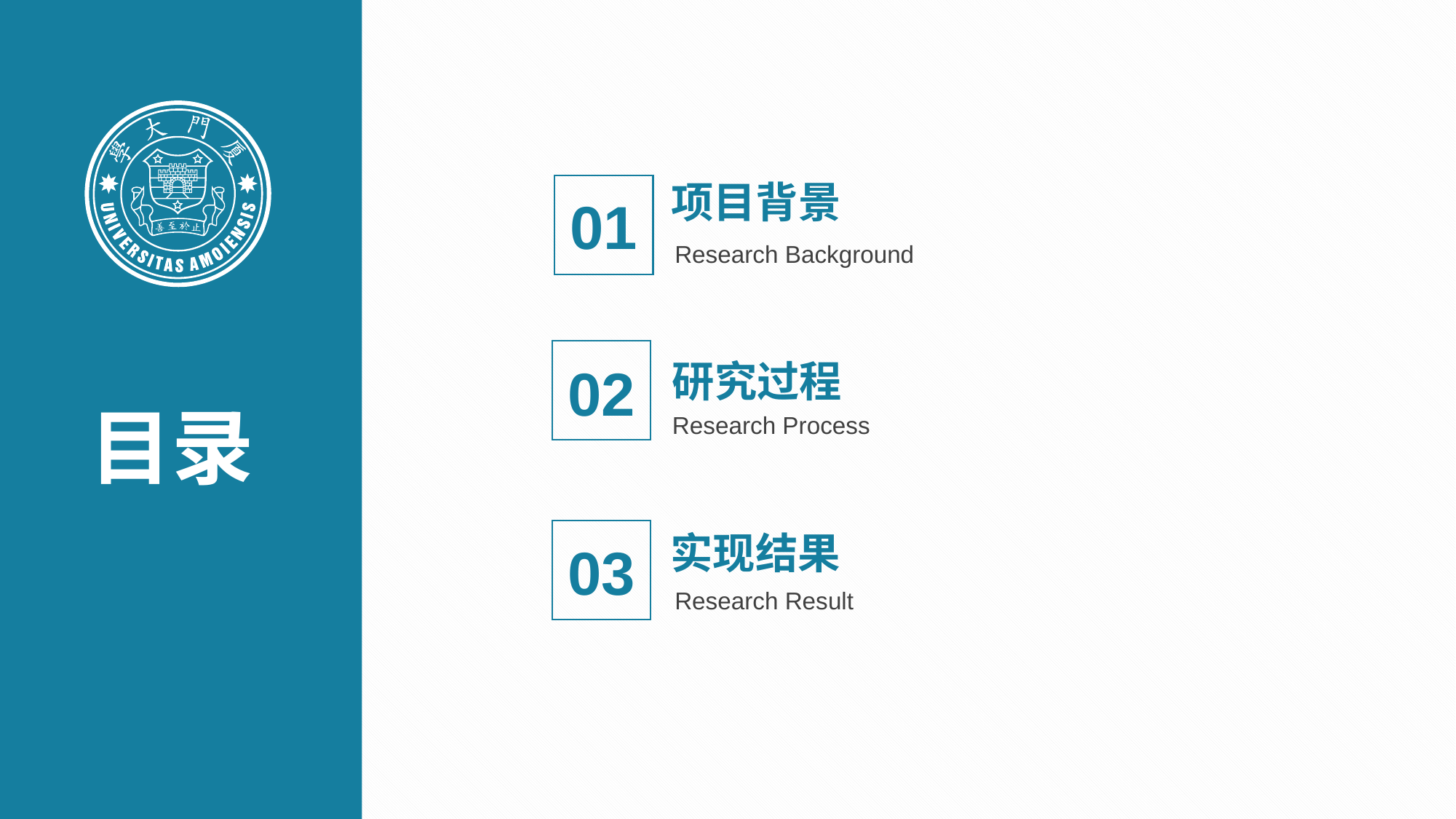

项目背景

01
Research Background

研究过程
02
目录
Research Process

实现结果
03
Research Result